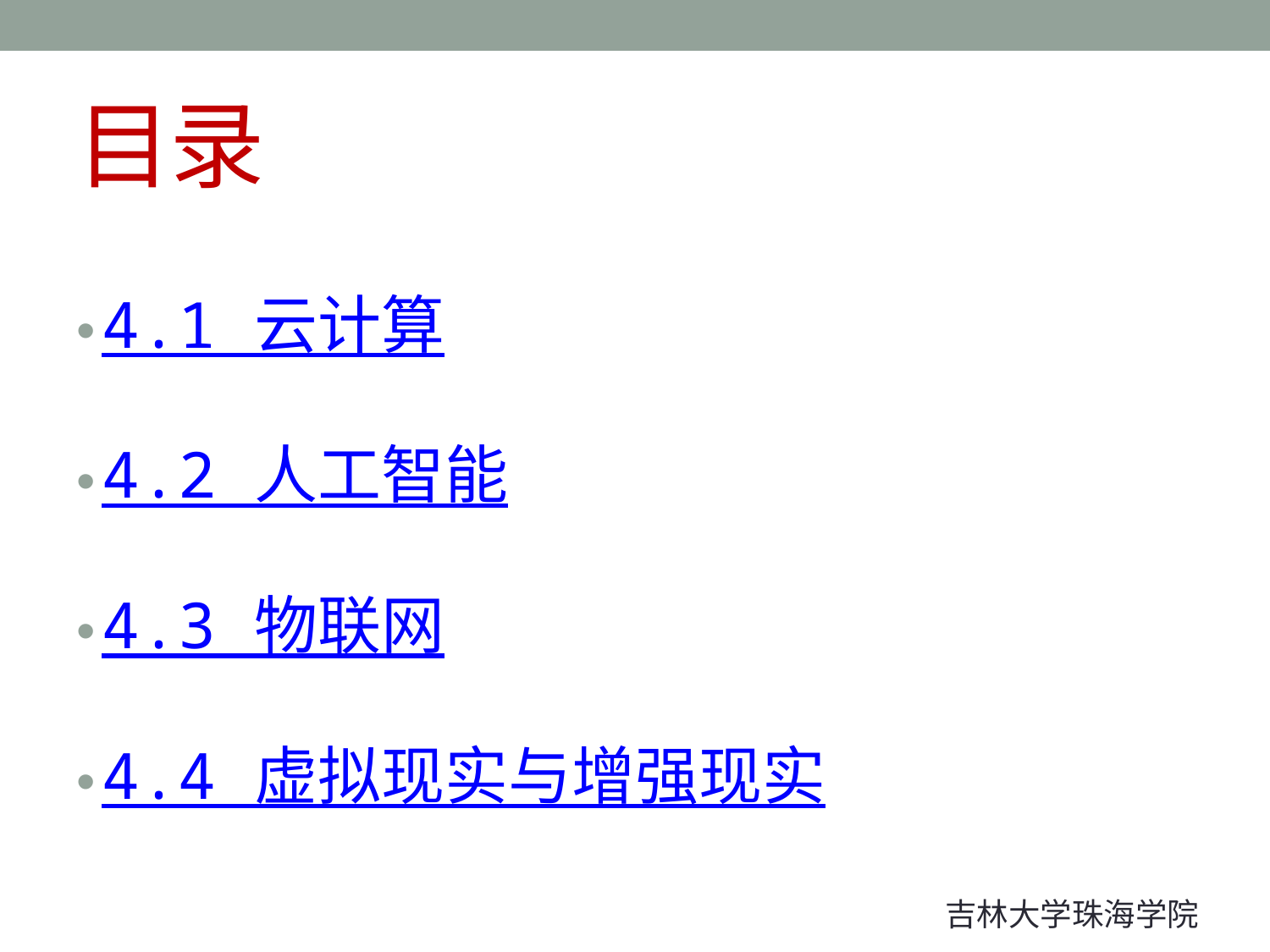

# 目录
4.1 云计算
4.2 人工智能
4.3 物联网
4.4 虚拟现实与增强现实